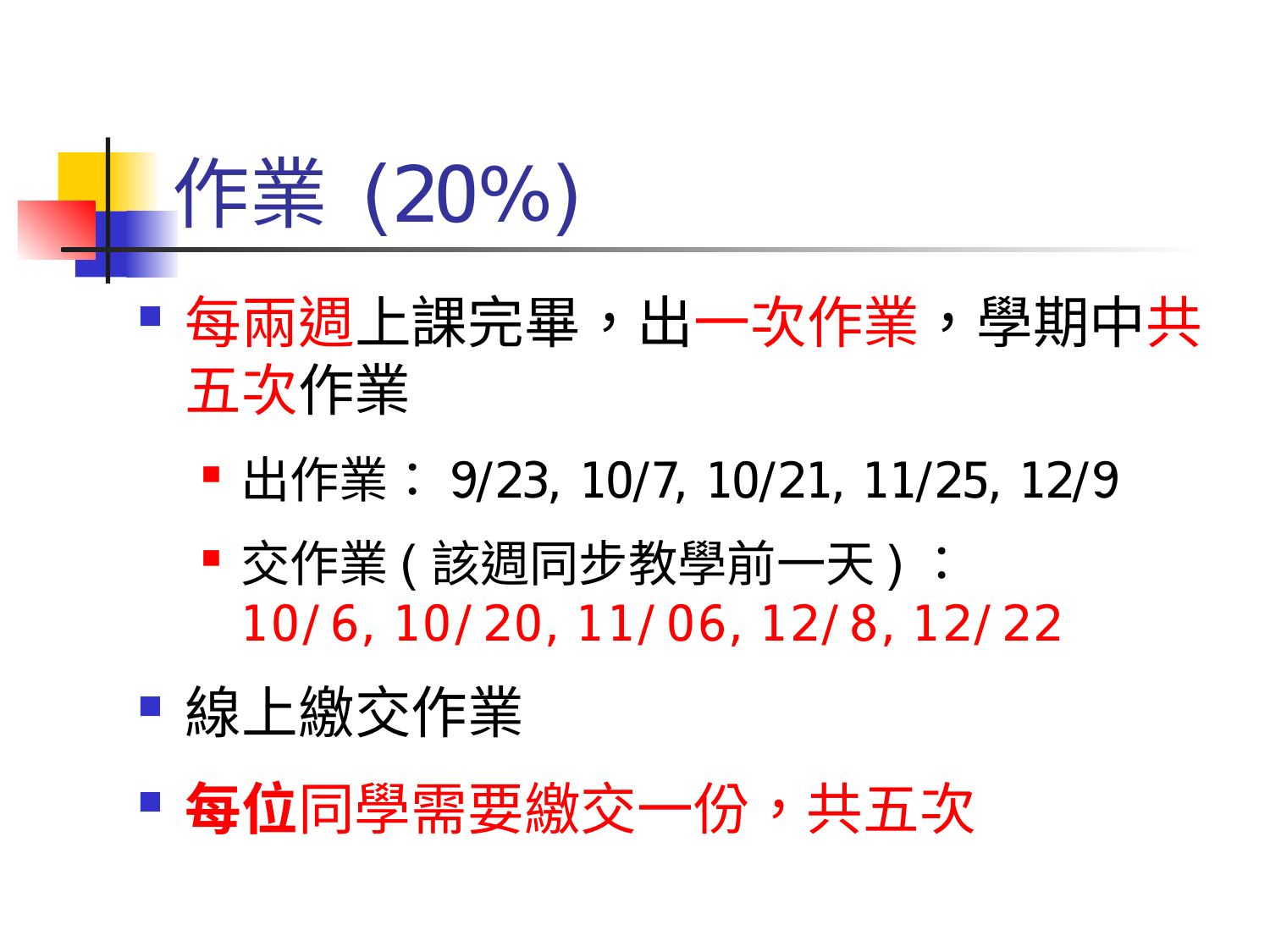

# 作業 (20%)
每兩週上課完畢，出一次作業，學期中共五次作業
出作業：9/23, 10/7, 10/21, 11/25, 12/9
交作業(該週同步教學前一天)：
10/6, 10/20, 11/06, 12/8, 12/22
線上繳交作業
每位同學需要繳交一份，共五次